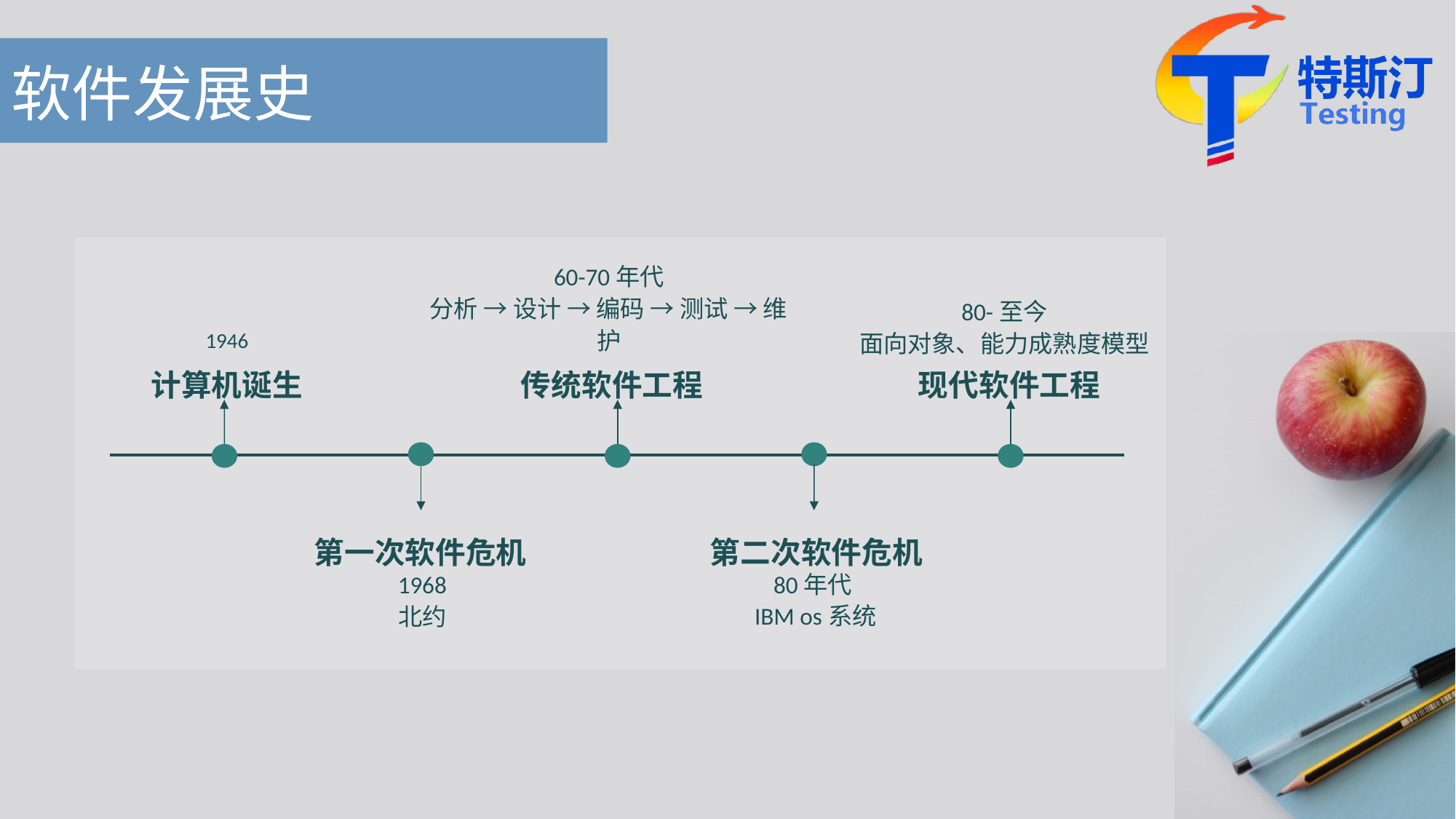

# 软件发展史

60-70年代
分析 → 设计 → 编码 → 测试 → 维护
80-至今
面向对象、能力成熟度模型
计算机诞生
传统软件工程
现代软件工程

第一次软件危机
第二次软件危机
1968
北约
80年代
 IBM os系统
1946